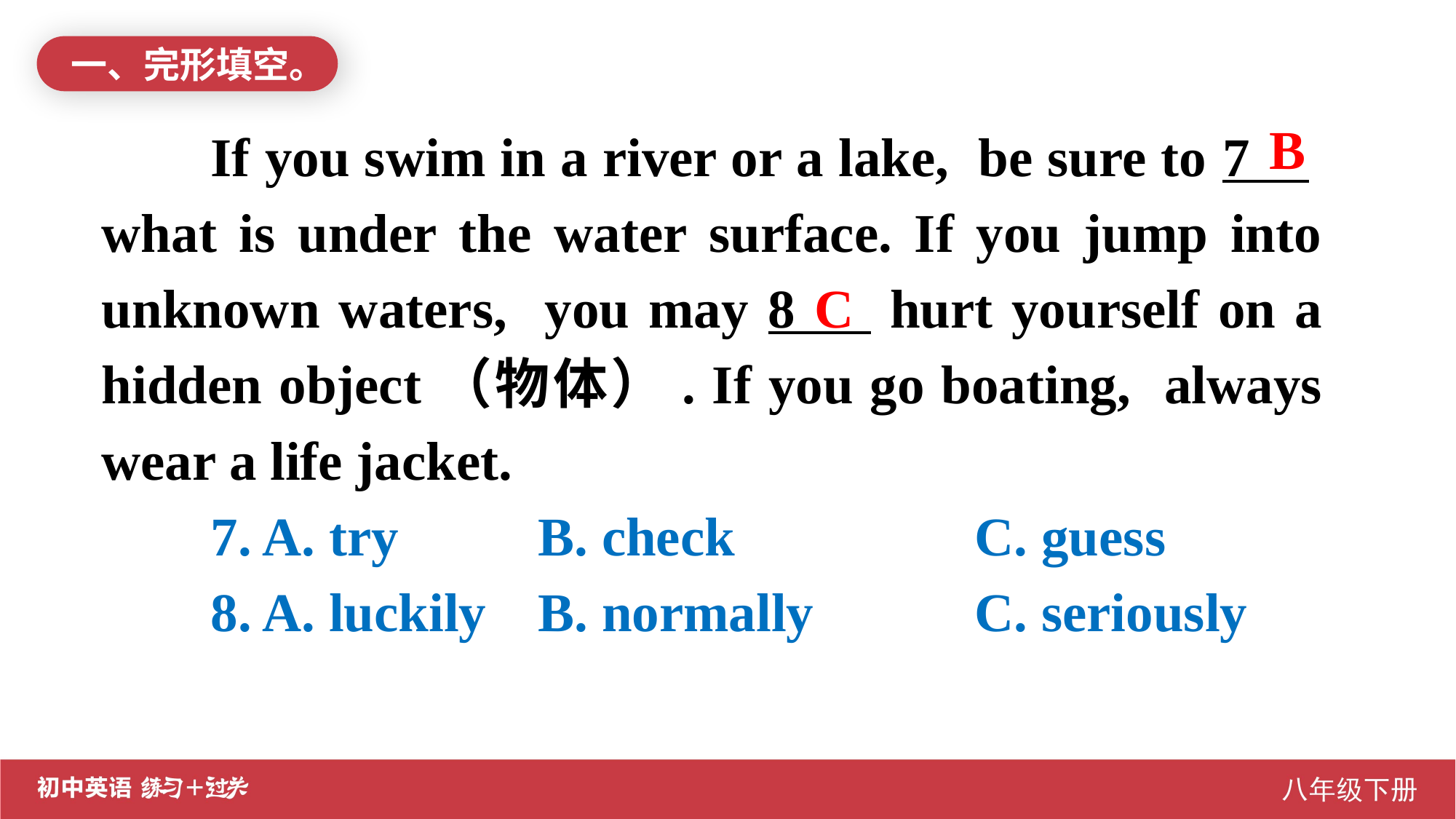

一、完形填空。
B
If you swim in a river or a lake,  be sure to 7    . what is under the water surface. If you jump into unknown waters,  you may 8     hurt yourself on a hidden object（物体）. If you go boating,  always wear a life jacket.
7. A. try		B. check			C. guess
8. A. luckily	B. normally		C. seriously

C